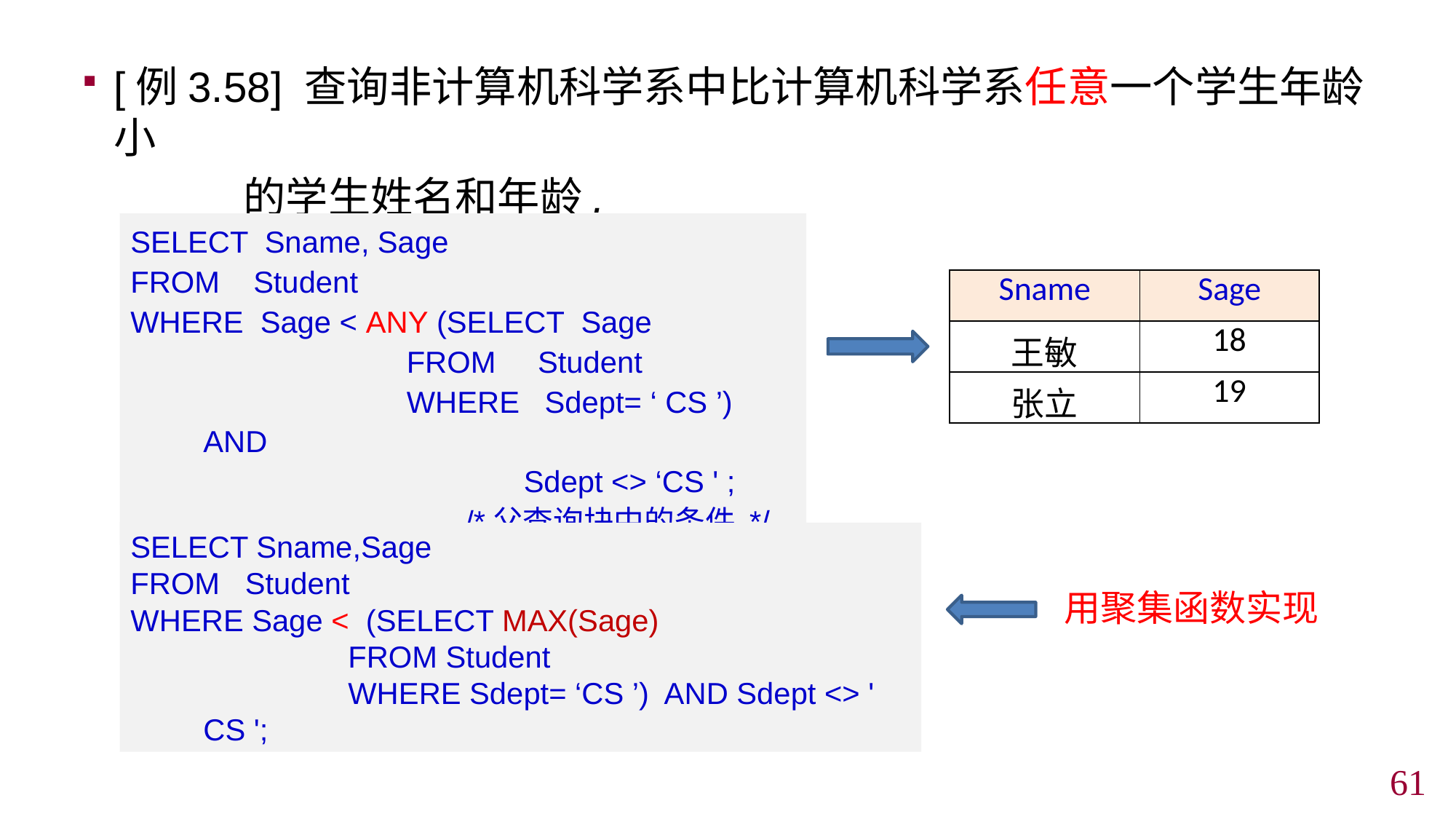

[例3.58] 查询非计算机科学系中比计算机科学系任意一个学生年龄小
                的学生姓名和年龄.
SELECT  Sname, Sage
FROM    Student
WHERE  Sage < ANY (SELECT  Sage
                                 FROM     Student
                                 WHERE   Sdept= ‘ CS ’)  AND
                                               Sdept <> ‘CS ' ;
                                        /*父查询块中的条件 */
| Sname | Sage |
| --- | --- |
| 王敏 | 18 |
| 张立 | 19 |

SELECT Sname,Sage
FROM   Student
WHERE Sage <  (SELECT MAX(Sage)
                          FROM Student
                          WHERE Sdept= ‘CS ’)  AND Sdept <> ' CS ';
用聚集函数实现

61